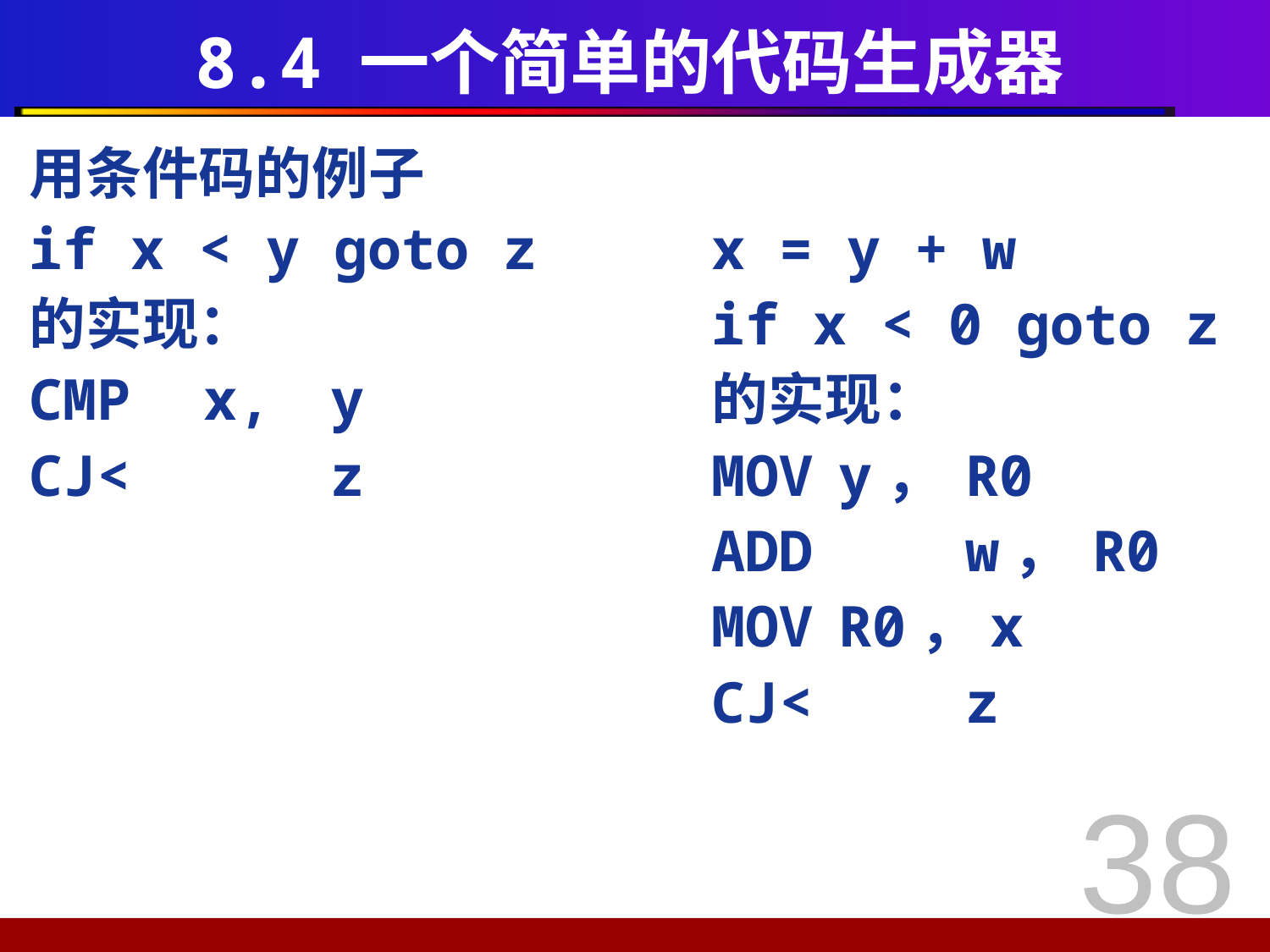

# 8.4 一个简单的代码生成器
用条件码的例子
if x < y goto z		x = y + w
的实现：				if x < 0 goto z
CMP 	x,	y			的实现：
CJ<		z			MOV	y，	R0
						ADD		w，	R0
						MOV	R0，x
						CJ<		z
38